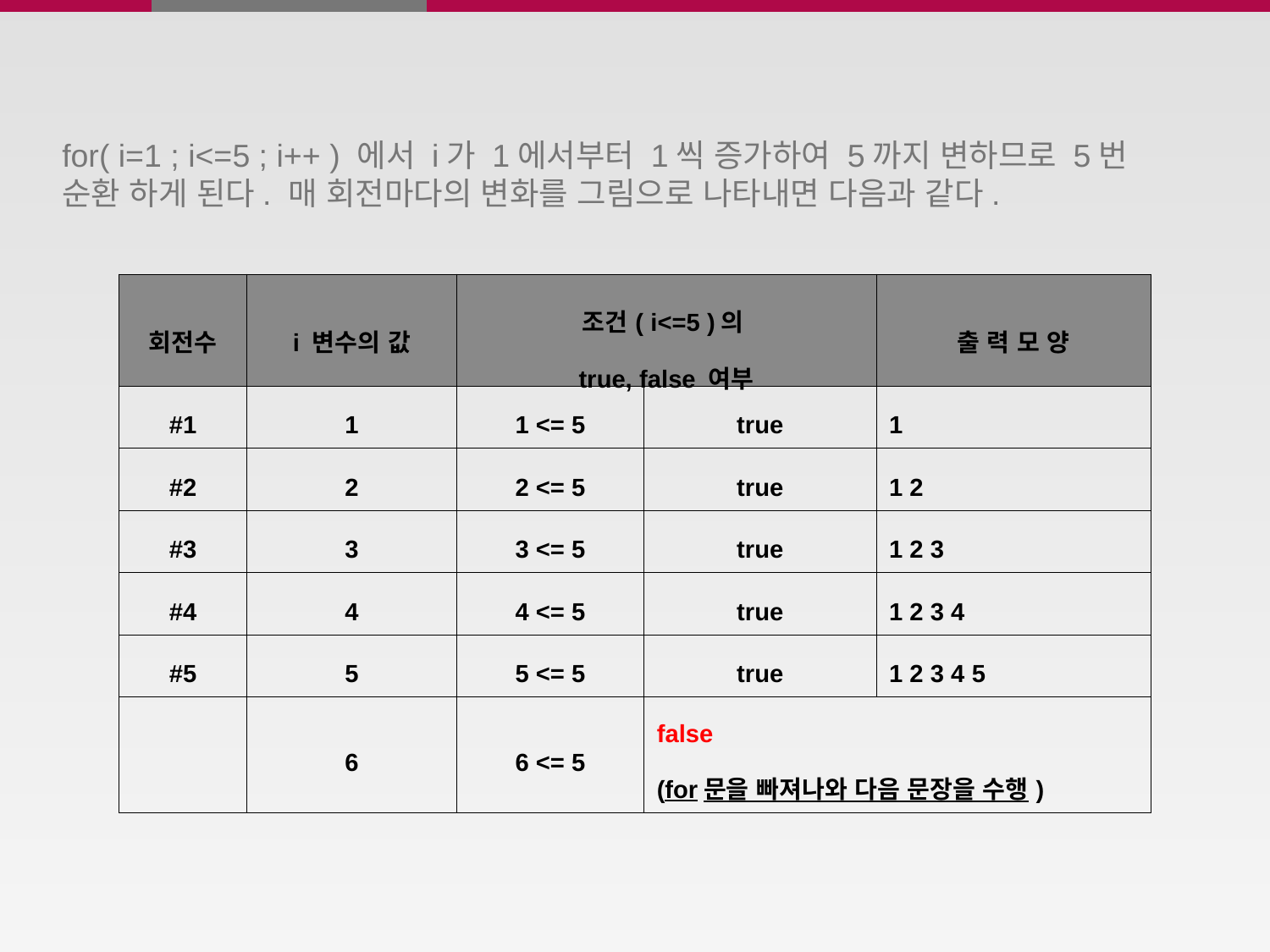

for( i=1 ; i<=5 ; i++ ) 에서 i가 1에서부터 1씩 증가하여 5까지 변하므로 5번 순환 하게 된다. 매 회전마다의 변화를 그림으로 나타내면 다음과 같다.
| 회전수 | i 변수의 값 | 조건( i<=5 )의 true, false 여부 |  | 출 력 모 양 |
| --- | --- | --- | --- | --- |
| #1 | 1 | 1 <= 5 | true | 1 |
| #2 | 2 | 2 <= 5 | true | 1 2 |
| #3 | 3 | 3 <= 5 | true | 1 2 3 |
| #4 | 4 | 4 <= 5 | true | 1 2 3 4 |
| #5 | 5 | 5 <= 5 | true | 1 2 3 4 5 |
|  | 6 | 6 <= 5 | false (for문을 빠져나와 다음 문장을 수행) |  |